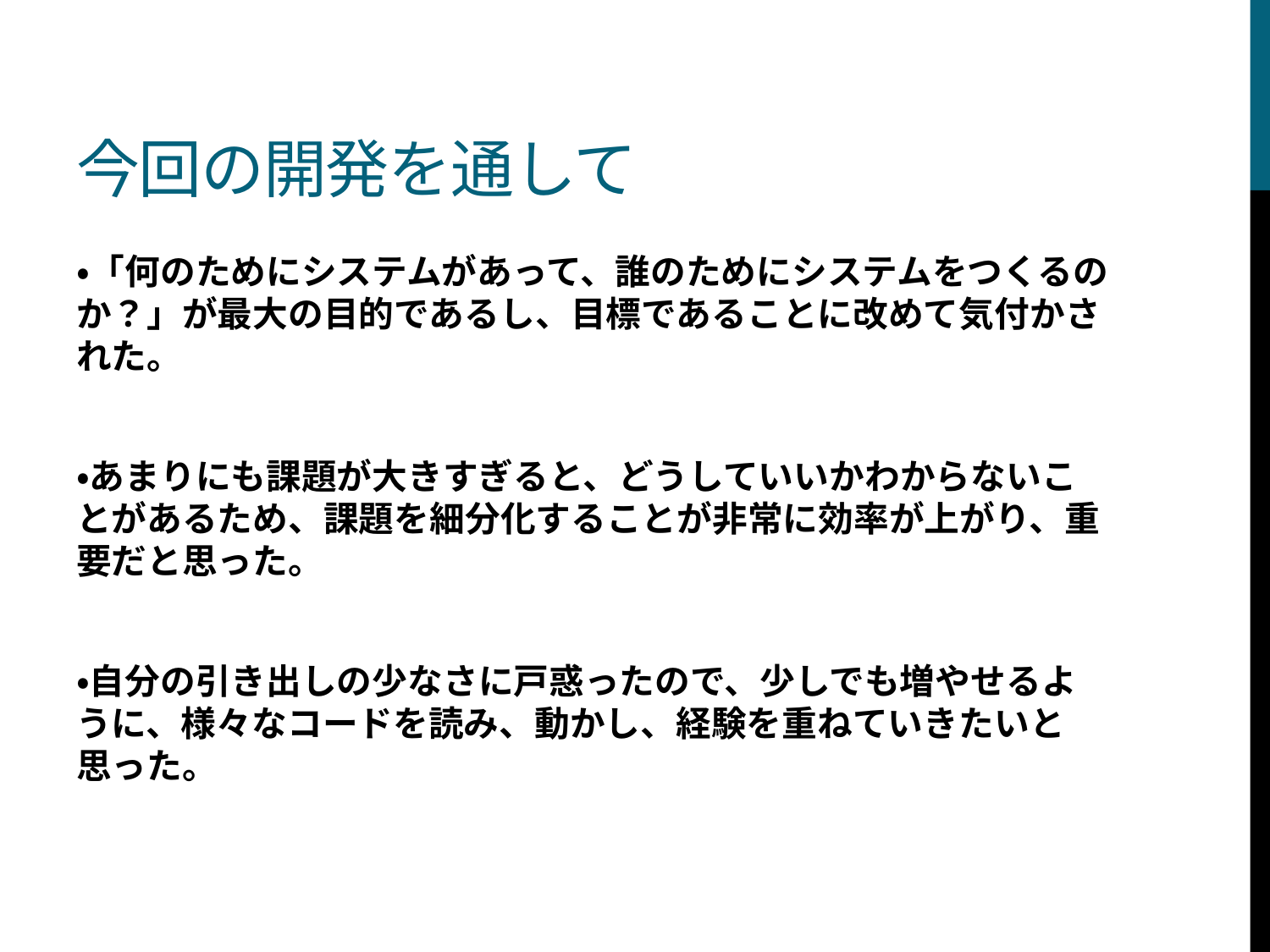

# 今回の開発を通して
・「何のためにシステムがあって、誰のためにシステムをつくるのか？」が最大の目的であるし、目標であることに改めて気付かされた。

・あまりにも課題が大きすぎると、どうしていいかわからないことがあるため、課題を細分化することが非常に効率が上がり、重要だと思った。

・自分の引き出しの少なさに戸惑ったので、少しでも増やせるように、様々なコードを読み、動かし、経験を重ねていきたいと思った。